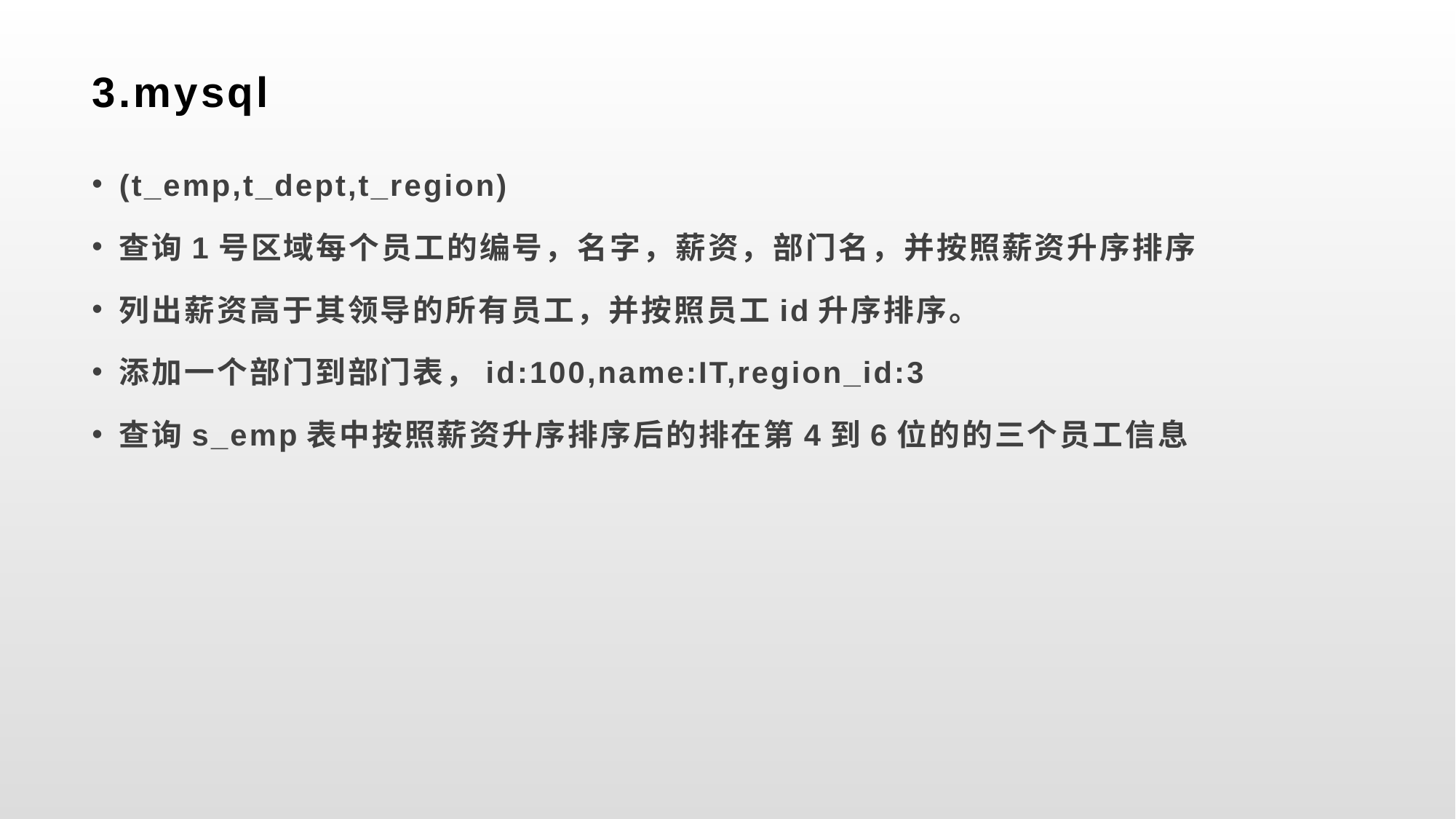

# 3.mysql
(t_emp,t_dept,t_region)
查询1号区域每个员工的编号，名字，薪资，部门名，并按照薪资升序排序
列出薪资高于其领导的所有员工，并按照员工id升序排序。
添加一个部门到部门表，id:100,name:IT,region_id:3
查询s_emp表中按照薪资升序排序后的排在第4到6位的的三个员工信息